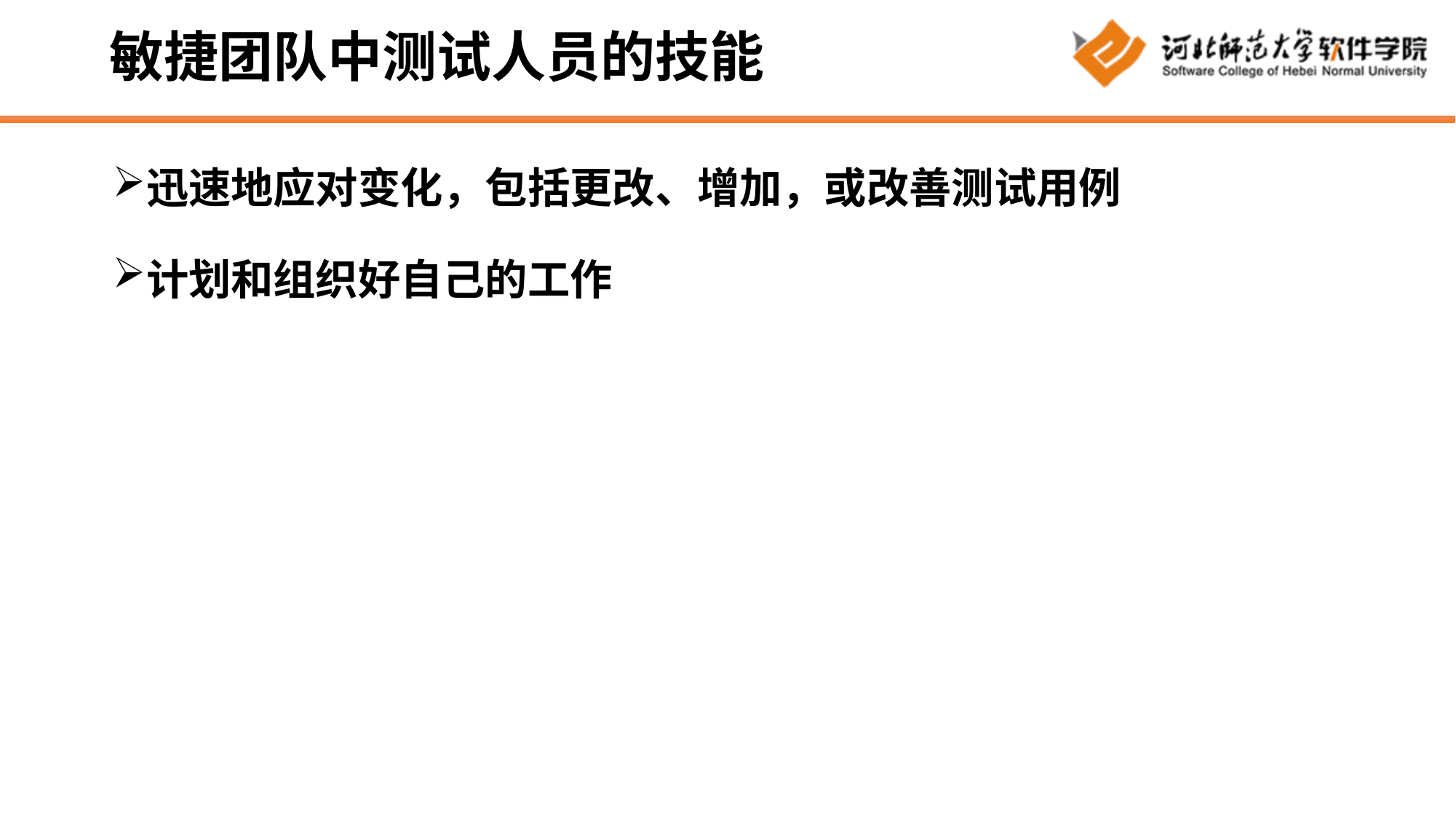

# 敏捷团队中测试人员的技能
迅速地应对变化，包括更改、增加，或改善测试用例
计划和组织好自己的工作